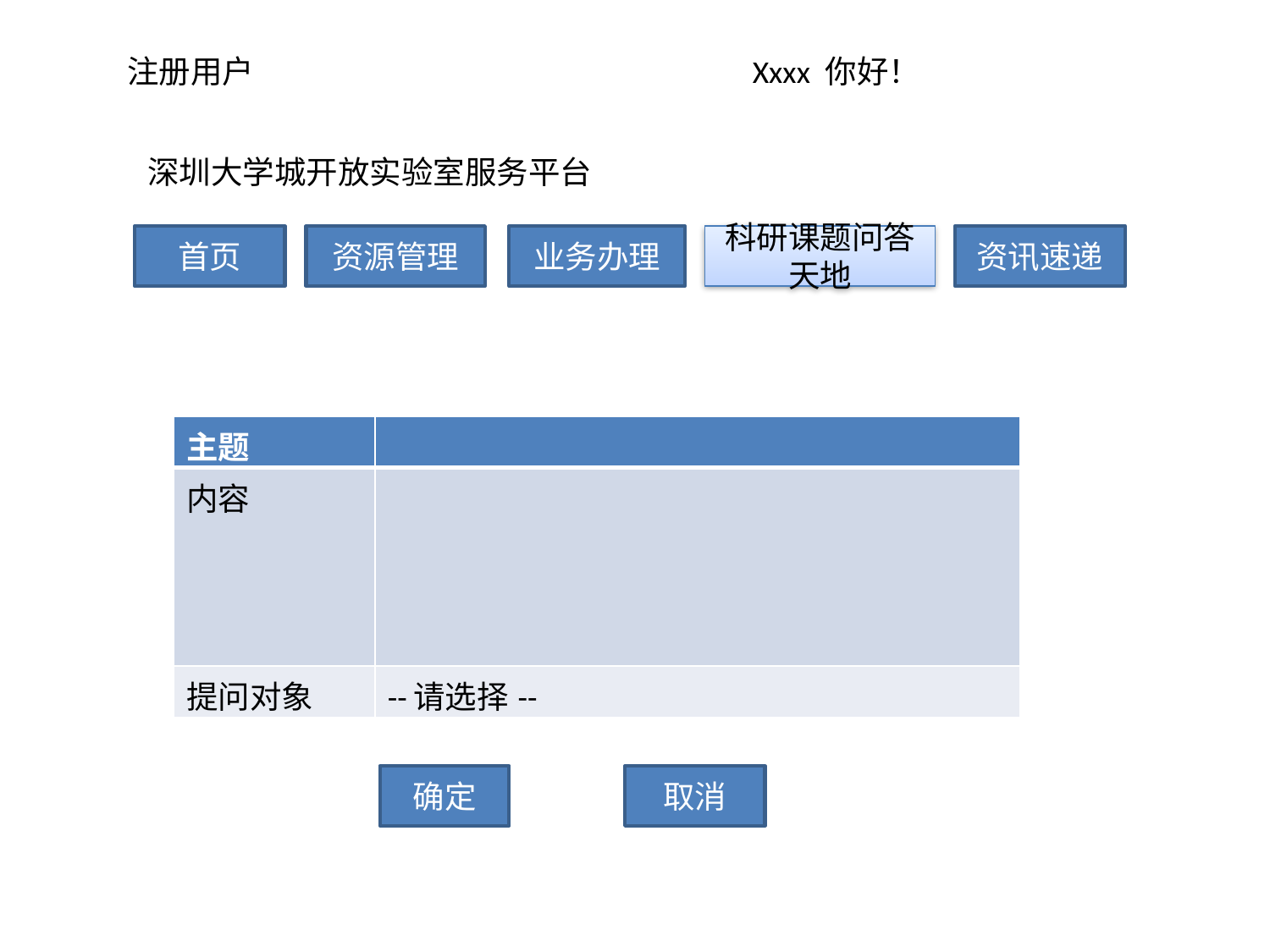

注册用户
Xxxx 你好！
深圳大学城开放实验室服务平台
首页
资源管理
业务办理
科研课题问答天地
资讯速递
| 主题 |  |
| --- | --- |
| 内容 |  |
| 提问对象 | --请选择-- |
确定
取消